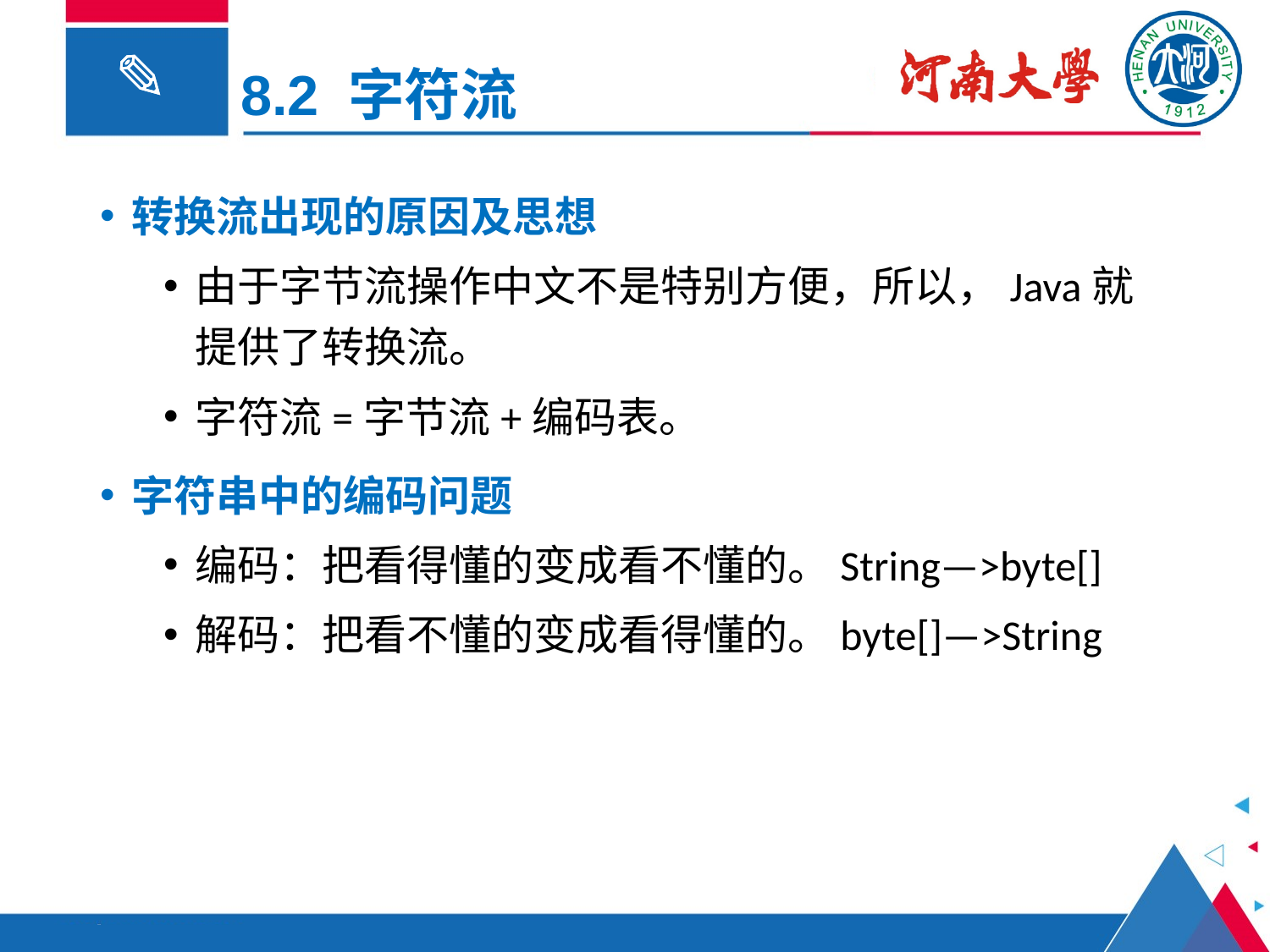

8.2 字符流
转换流出现的原因及思想
由于字节流操作中文不是特别方便，所以，Java就提供了转换流。
字符流=字节流+编码表。
字符串中的编码问题
编码：把看得懂的变成看不懂的。String—>byte[]
解码：把看不懂的变成看得懂的。byte[]—>String